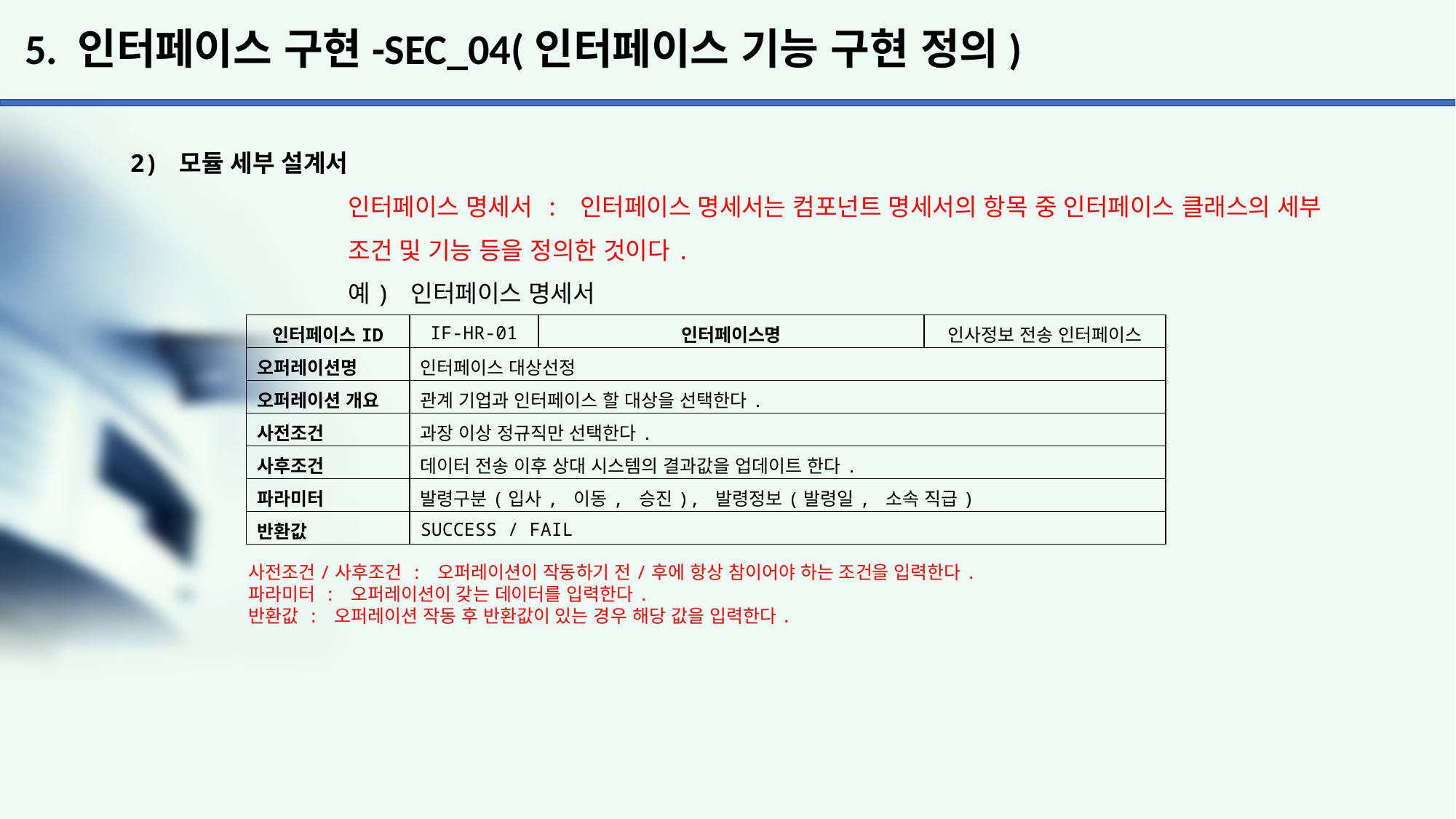

# 5. 인터페이스 구현-SEC_04(인터페이스 기능 구현 정의)
2) 모듈 세부 설계서
		인터페이스 명세서 : 인터페이스 명세서는 컴포넌트 명세서의 항목 중 인터페이스 클래스의 세부
		조건 및 기능 등을 정의한 것이다.
		예) 인터페이스 명세서

| 인터페이스ID | IF-HR-01 | 인터페이스명 | 인사정보 전송 인터페이스 |
| --- | --- | --- | --- |
| 오퍼레이션명 | 인터페이스 대상선정 |  |  |
| 오퍼레이션 개요 | 관계 기업과 인터페이스 할 대상을 선택한다. |  |  |
| 사전조건 | 과장 이상 정규직만 선택한다. |  |  |
| 사후조건 | 데이터 전송 이후 상대 시스템의 결과값을 업데이트 한다. |  |  |
| 파라미터 | 발령구분(입사, 이동, 승진), 발령정보(발령일, 소속 직급) |  |  |
| 반환값 | SUCCESS / FAIL |  |  |
사전조건/사후조건 : 오퍼레이션이 작동하기 전/후에 항상 참이어야 하는 조건을 입력한다.
파라미터 : 오퍼레이션이 갖는 데이터를 입력한다.
반환값 : 오퍼레이션 작동 후 반환값이 있는 경우 해당 값을 입력한다.